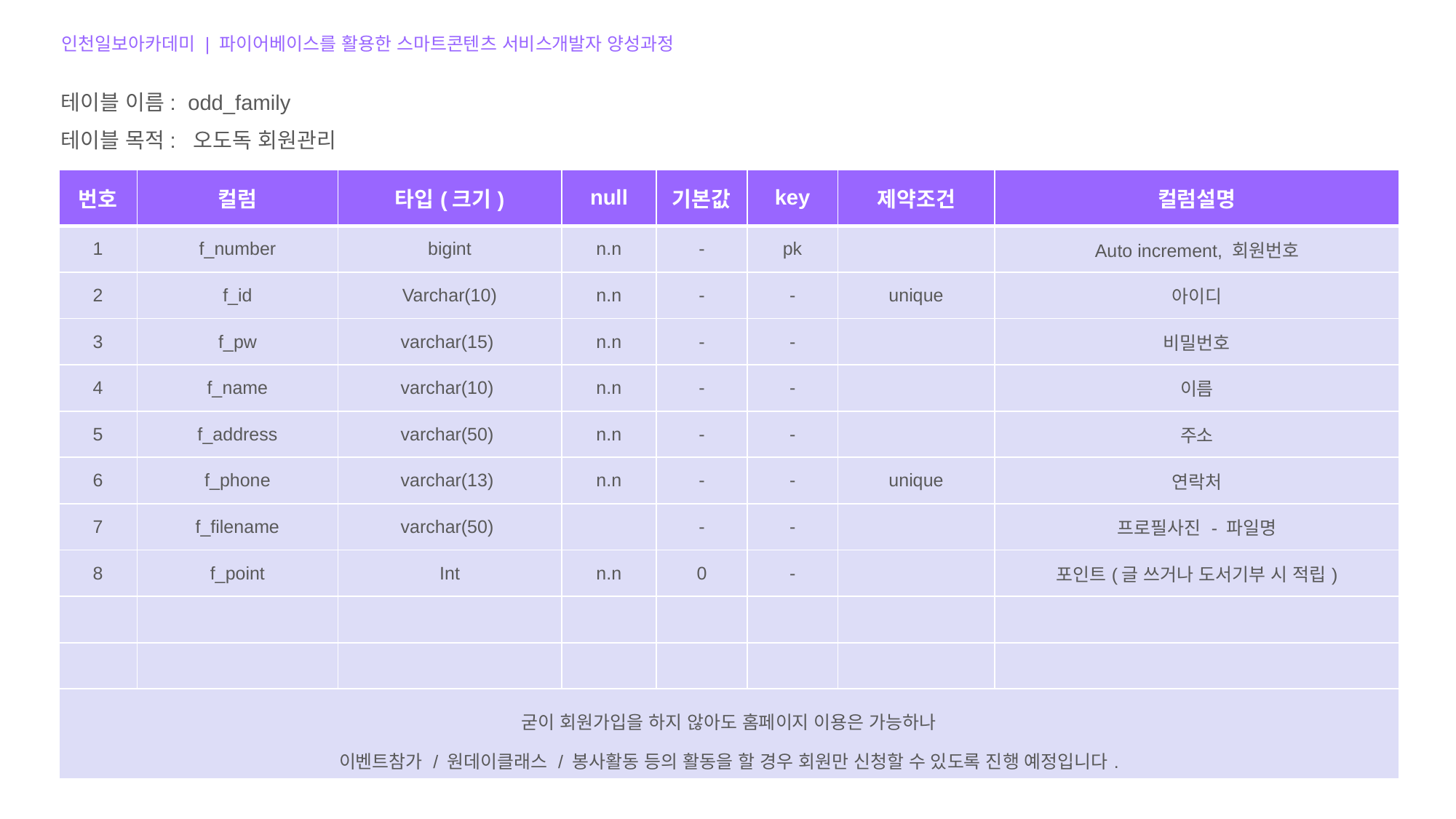

인천일보아카데미 | 파이어베이스를 활용한 스마트콘텐츠 서비스개발자 양성과정
테이블 이름:  odd_family
테이블 목적:  오도독 회원관리
| 번호 | 컬럼 | 타입(크기) | null | 기본값 | key | 제약조건 | 컬럼설명 |
| --- | --- | --- | --- | --- | --- | --- | --- |
| 1 | f\_number | bigint | n.n | - | pk |  | Auto increment, 회원번호 |
| 2 | f\_id | Varchar(10) | n.n | - | - | unique | 아이디 |
| 3 | f\_pw | varchar(15) | n.n | - | - |  | 비밀번호 |
| 4 | f\_name | varchar(10) | n.n | - | - |  | 이름 |
| 5 | f\_address | varchar(50) | n.n | - | - |  | 주소 |
| 6 | f\_phone | varchar(13) | n.n | - | - | unique | 연락처 |
| 7 | f\_filename | varchar(50) |  | - | - |  | 프로필사진 - 파일명 |
| 8 | f\_point | Int | n.n | 0 | - |  | 포인트(글 쓰거나 도서기부 시 적립) |
|  |  |  |  |  |  |  |  |
|  |  |  |  |  |  |  |  |
| 굳이 회원가입을 하지 않아도 홈페이지 이용은 가능하나 이벤트참가 / 원데이클래스 / 봉사활동 등의 활동을 할 경우 회원만 신청할 수 있도록 진행 예정입니다. |  |  |  |  |  |  |  |